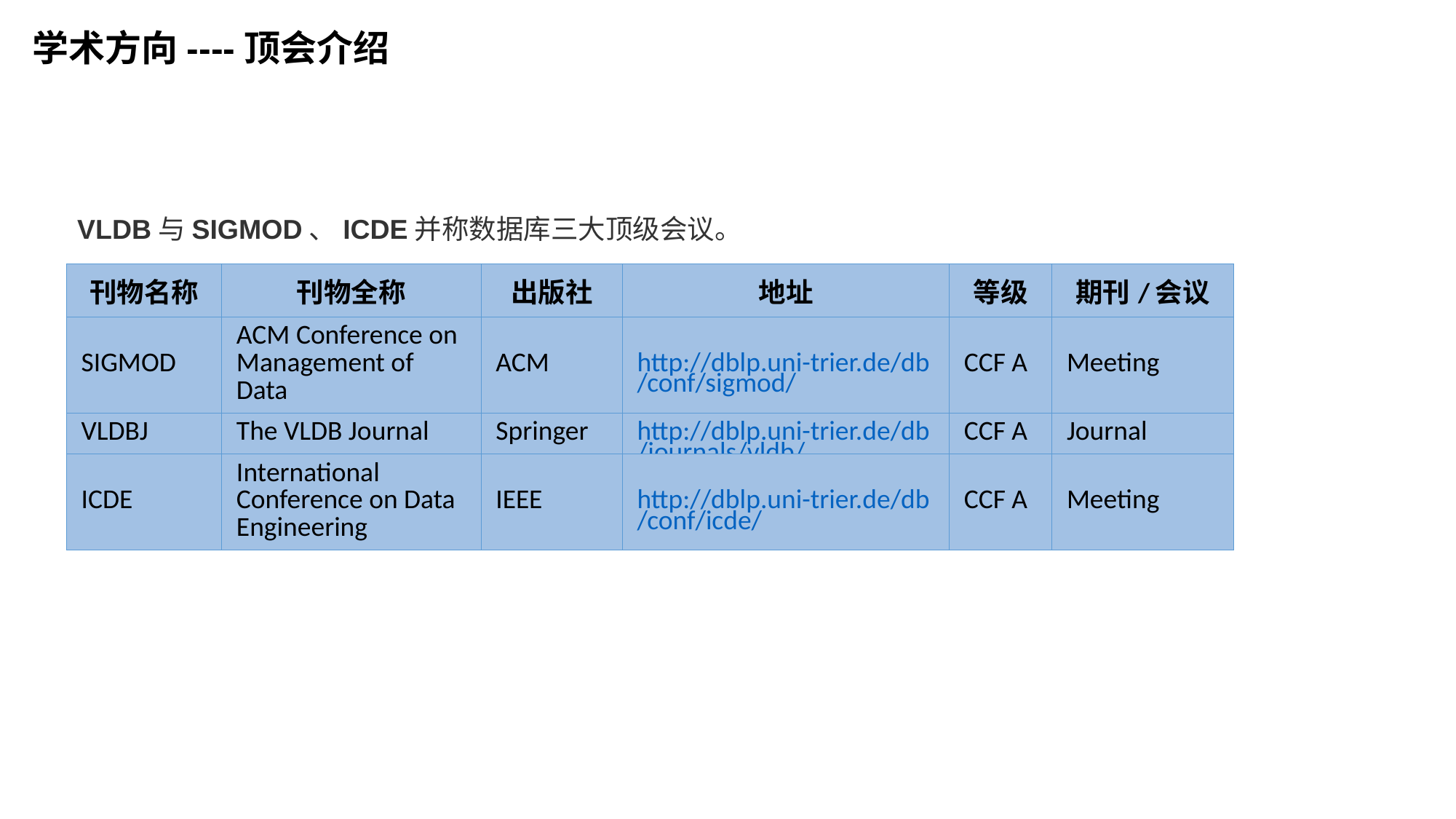

学术方向----顶会介绍
VLDB与SIGMOD、ICDE并称数据库三大顶级会议。
| 刊物名称 | 刊物全称 | 出版社 | 地址 | 等级 | 期刊/会议 |
| --- | --- | --- | --- | --- | --- |
| SIGMOD | ACM Conference on Management of Data | ACM | http://dblp.uni-trier.de/db/conf/sigmod/ | CCF A | Meeting |
| VLDBJ | The VLDB Journal | Springer | http://dblp.uni-trier.de/db/journals/vldb/ | CCF A | Journal |
| ICDE | International Conference on Data Engineering | IEEE | http://dblp.uni-trier.de/db/conf/icde/ | CCF A | Meeting |